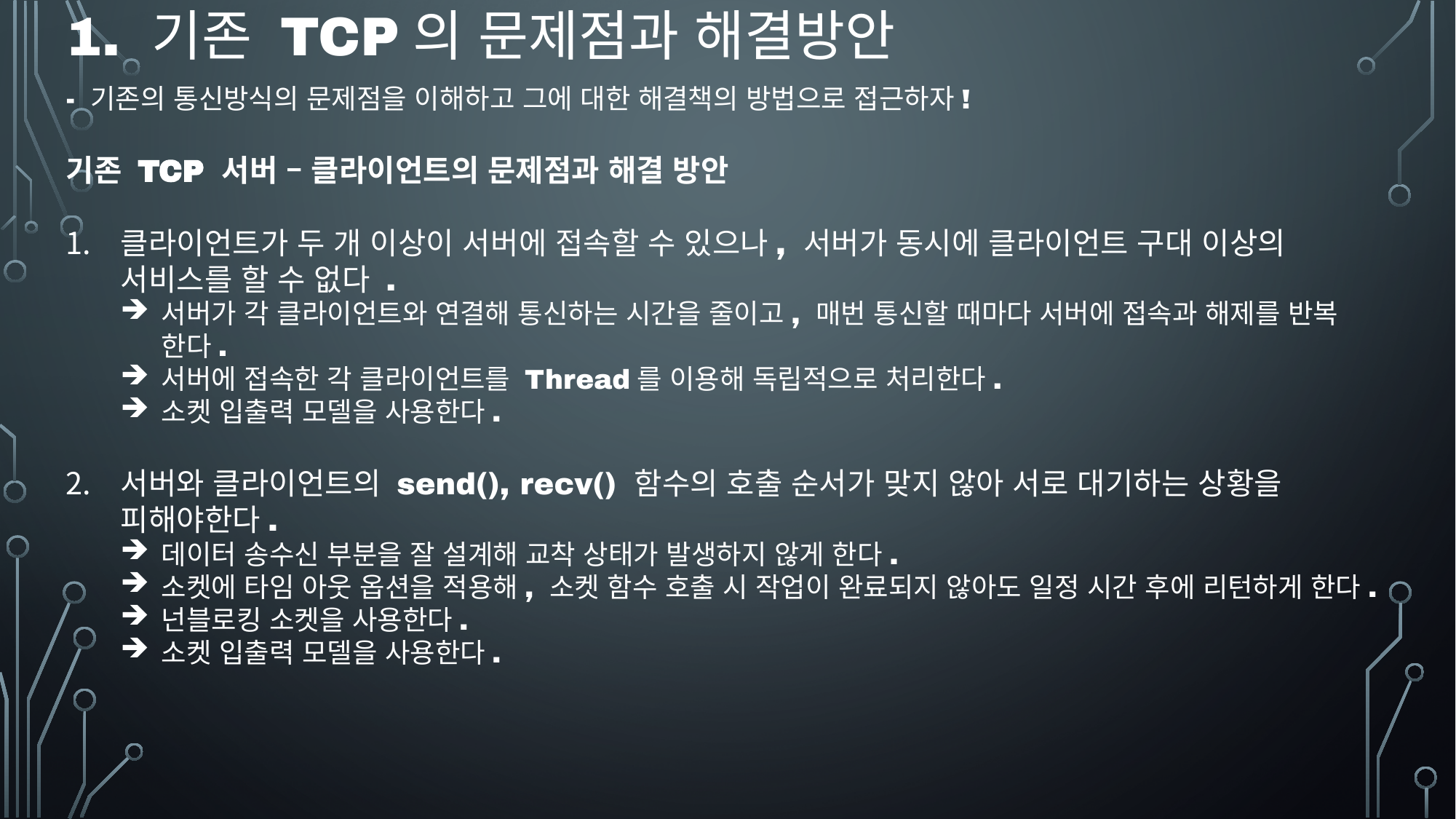

# 1. 기존 TCP의 문제점과 해결방안
- 기존의 통신방식의 문제점을 이해하고 그에 대한 해결책의 방법으로 접근하자!

기존 TCP 서버 – 클라이언트의 문제점과 해결 방안

클라이언트가 두 개 이상이 서버에 접속할 수 있으나, 서버가 동시에 클라이언트 구대 이상의 서비스를 할 수 없다 .
서버가 각 클라이언트와 연결해 통신하는 시간을 줄이고, 매번 통신할 때마다 서버에 접속과 해제를 반복 한다.
서버에 접속한 각 클라이언트를 Thread를 이용해 독립적으로 처리한다.
소켓 입출력 모델을 사용한다.

서버와 클라이언트의 send(), recv() 함수의 호출 순서가 맞지 않아 서로 대기하는 상황을 피해야한다.
데이터 송수신 부분을 잘 설계해 교착 상태가 발생하지 않게 한다.
소켓에 타임 아웃 옵션을 적용해, 소켓 함수 호출 시 작업이 완료되지 않아도 일정 시간 후에 리턴하게 한다.
넌블로킹 소켓을 사용한다.
소켓 입출력 모델을 사용한다.